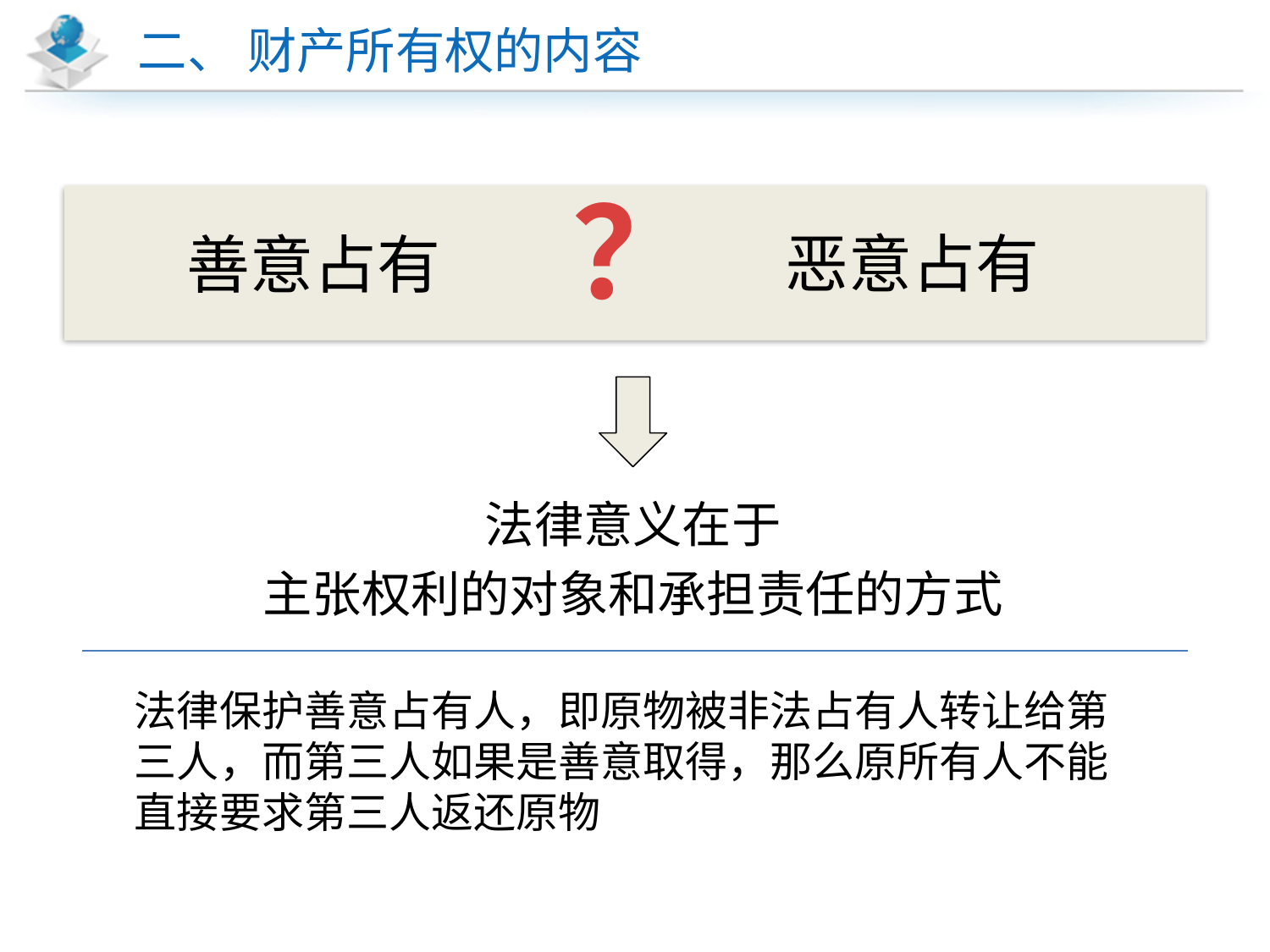

# 二、 财产所有权的内容
？

恶意占有
善意占有

法律意义在于
主张权利的对象和承担责任的方式
法律保护善意占有人，即原物被非法占有人转让给第三人，而第三人如果是善意取得，那么原所有人不能直接要求第三人返还原物